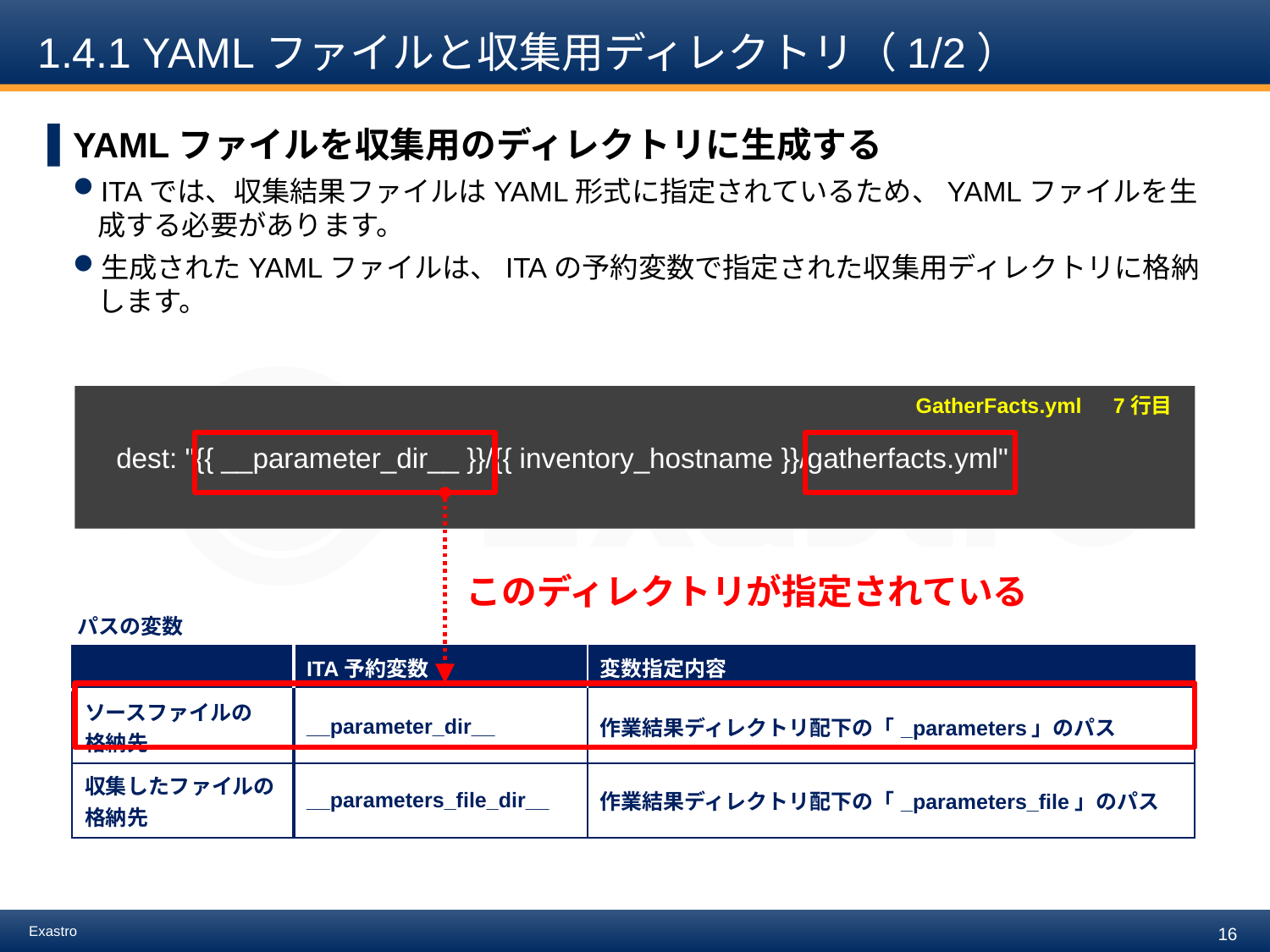

# 1.4.1 YAMLファイルと収集用ディレクトリ（1/2）
YAMLファイルを収集用のディレクトリに生成する
ITAでは、収集結果ファイルはYAML形式に指定されているため、YAMLファイルを生成する必要があります。
生成されたYAMLファイルは、ITAの予約変数で指定された収集用ディレクトリに格納します。

    dest: "{{ __parameter_dir__ }}/{{ inventory_hostname }}/gatherfacts.yml"
GatherFacts.yml　7行目

このディレクトリが指定されている
パスの変数
|  | ITA予約変数 | 変数指定内容 |
| --- | --- | --- |
| ソースファイルの 格納先 | \_\_parameter\_dir\_\_ | 作業結果ディレクトリ配下の「\_parameters」のパス |
| 収集したファイルの格納先 | \_\_parameters\_file\_dir\_\_ | 作業結果ディレクトリ配下の「\_parameters\_file」のパス |